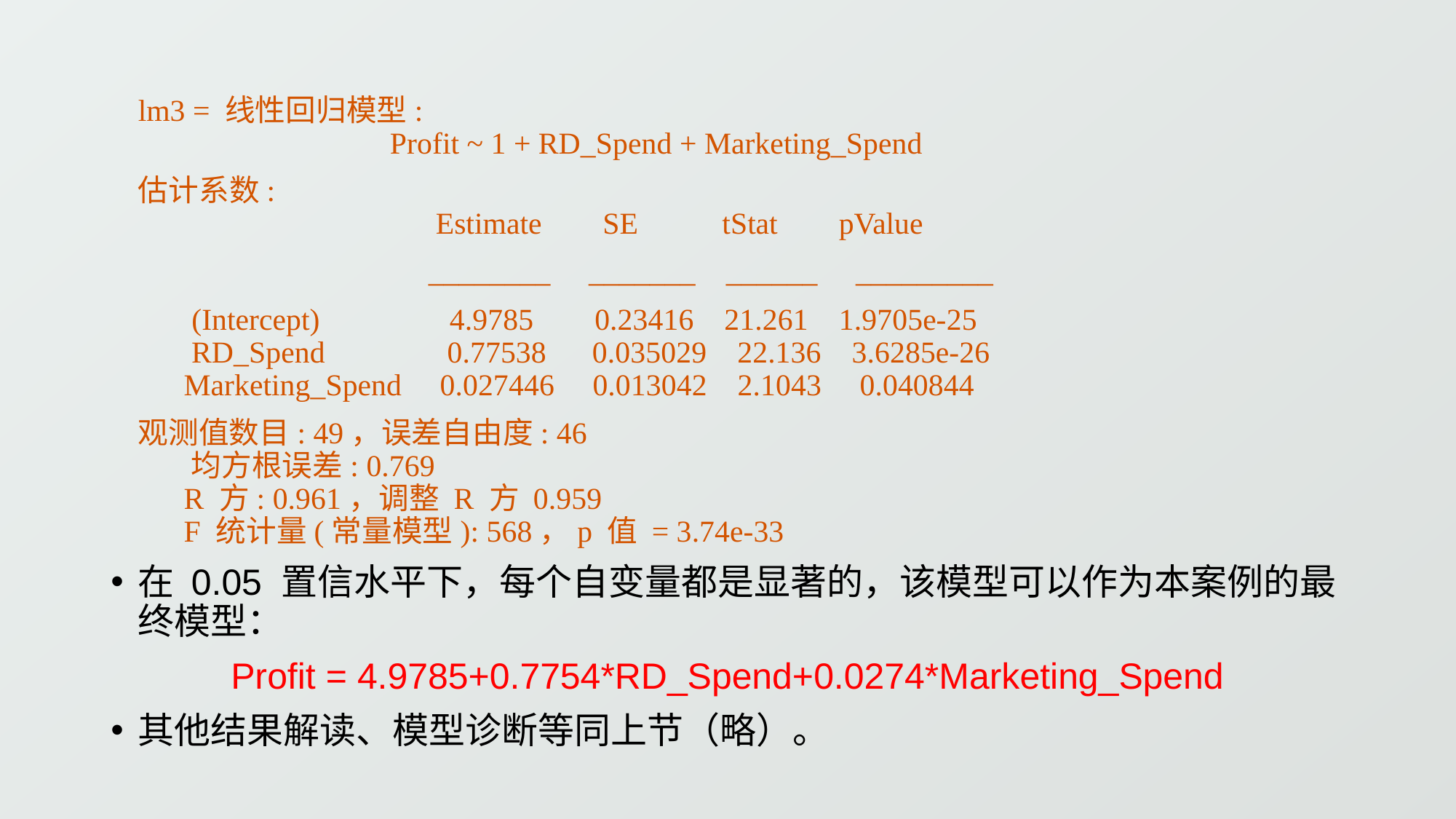

lm3 = 线性回归模型:
                                 Profit ~ 1 + RD_Spend + Marketing_Spend
估计系数:
                                       Estimate        SE           tStat        pValue
                                      ________     _______    ______     _________
       (Intercept)                 4.9785        0.23416    21.261    1.9705e-25
       RD_Spend                0.77538      0.035029    22.136    3.6285e-26
      Marketing_Spend     0.027446     0.013042    2.1043     0.040844
观测值数目: 49，误差自由度: 46
      均方根误差: 0.769
      R 方: 0.961，调整 R 方 0.959
      F 统计量(常量模型): 568，p 值 = 3.74e-33
在 0.05 置信水平下，每个自变量都是显著的，该模型可以作为本案例的最终模型：
Profit = 4.9785+0.7754*RD_Spend+0.0274*Marketing_Spend
其他结果解读、模型诊断等同上节（略）。